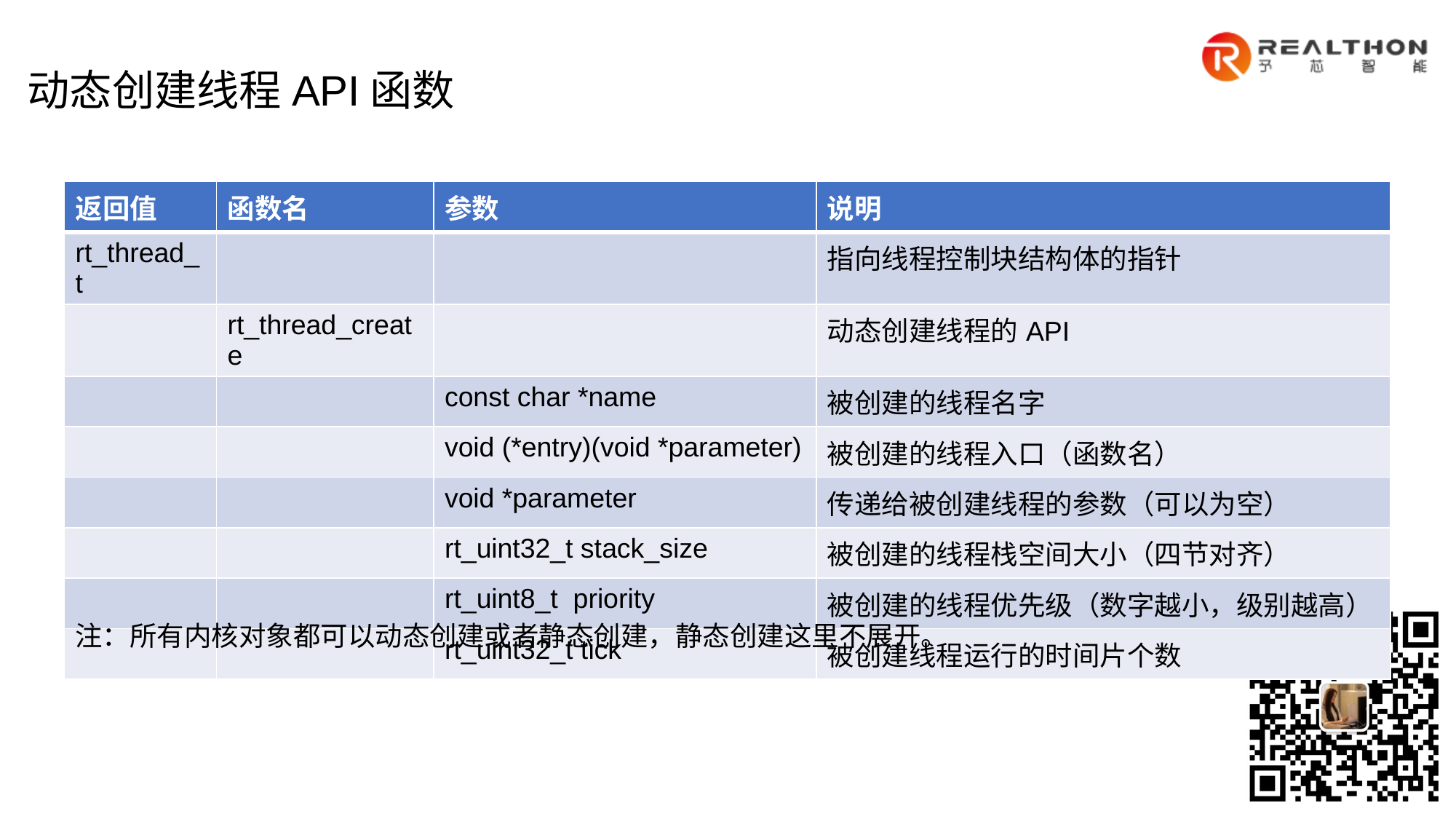

动态创建线程API函数
| 返回值 | 函数名 | 参数 | 说明 |
| --- | --- | --- | --- |
| rt\_thread\_t |  |  | 指向线程控制块结构体的指针 |
|  | rt\_thread\_create |  | 动态创建线程的API |
|  |  | const char \*name | 被创建的线程名字 |
|  |  | void (\*entry)(void \*parameter) | 被创建的线程入口（函数名） |
|  |  | void \*parameter | 传递给被创建线程的参数（可以为空） |
|  |  | rt\_uint32\_t stack\_size | 被创建的线程栈空间大小（四节对齐） |
|  |  | rt\_uint8\_t priority | 被创建的线程优先级（数字越小，级别越高） |
|  |  | rt\_uint32\_t tick | 被创建线程运行的时间片个数 |
注：所有内核对象都可以动态创建或者静态创建，静态创建这里不展开。